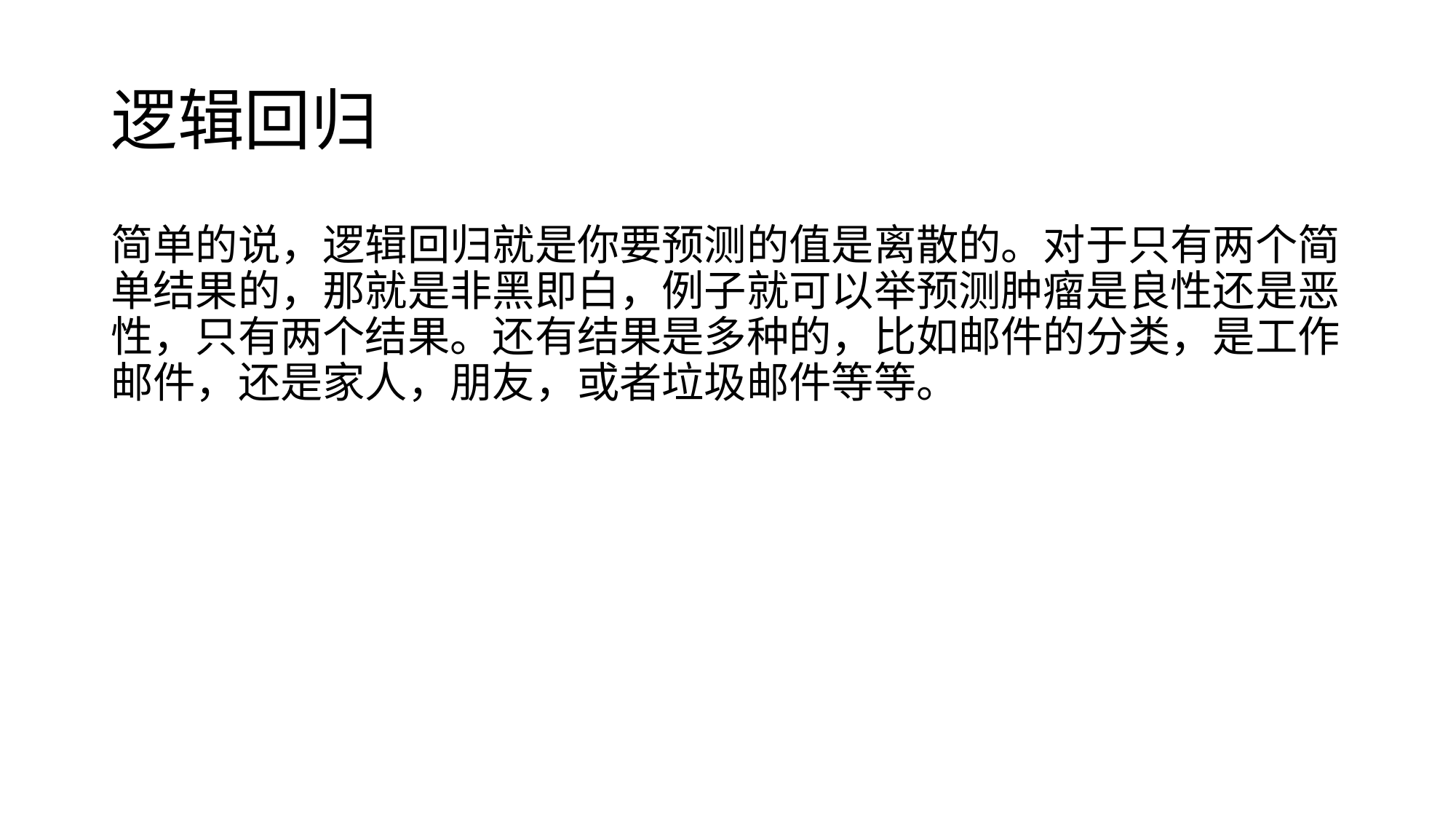

# 逻辑回归
简单的说，逻辑回归就是你要预测的值是离散的。对于只有两个简单结果的，那就是非黑即白，例子就可以举预测肿瘤是良性还是恶性，只有两个结果。还有结果是多种的，比如邮件的分类，是工作邮件，还是家人，朋友，或者垃圾邮件等等。